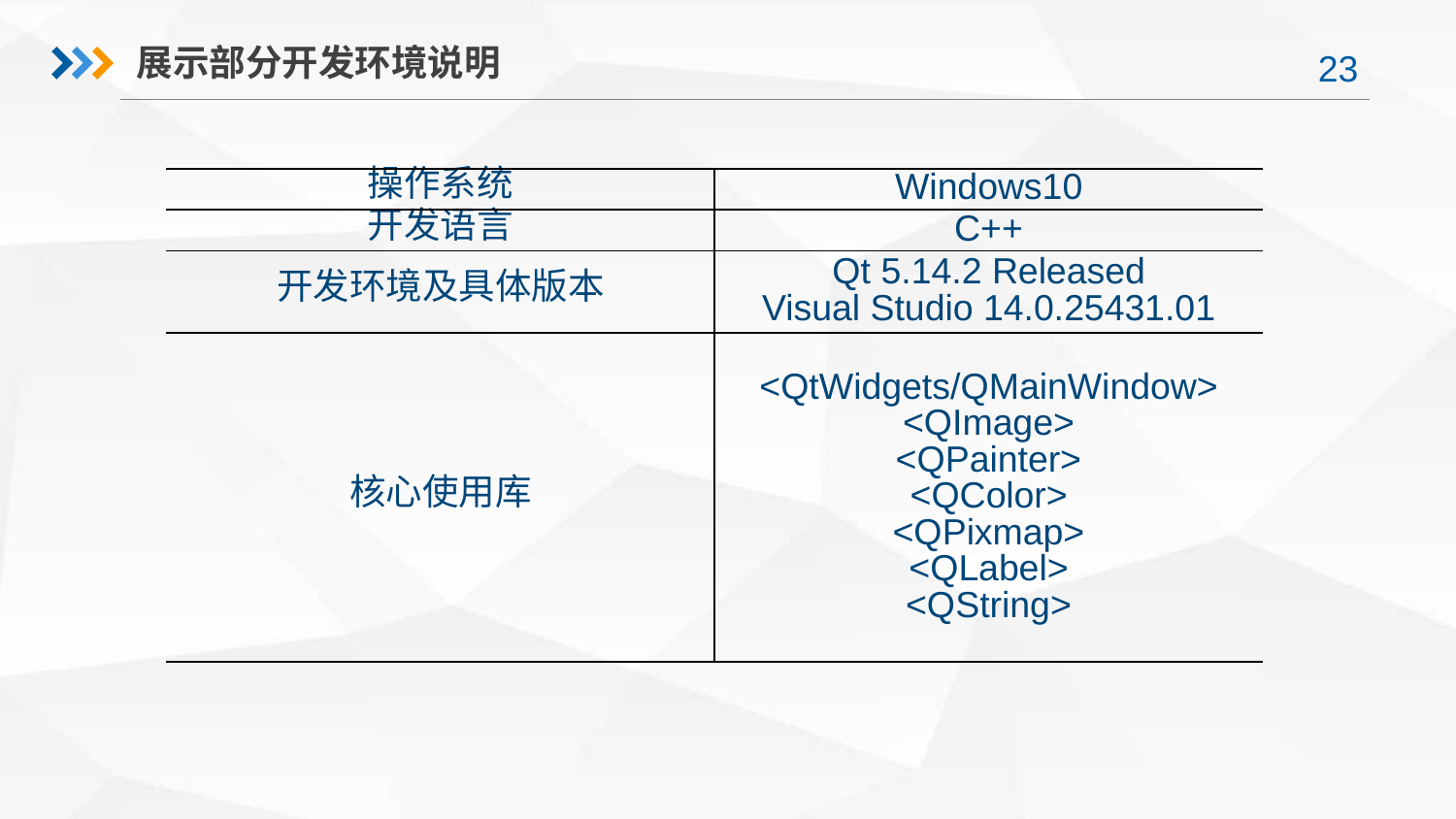

展示部分开发环境说明
| 操作系统 | Windows10 |
| --- | --- |
| 开发语言 | C++ |
| 开发环境及具体版本 | Qt 5.14.2 Released Visual Studio 14.0.25431.01 |
| 核心使用库 | <QtWidgets/QMainWindow> <QImage> <QPainter> <QColor> <QPixmap> <QLabel> <QString> |